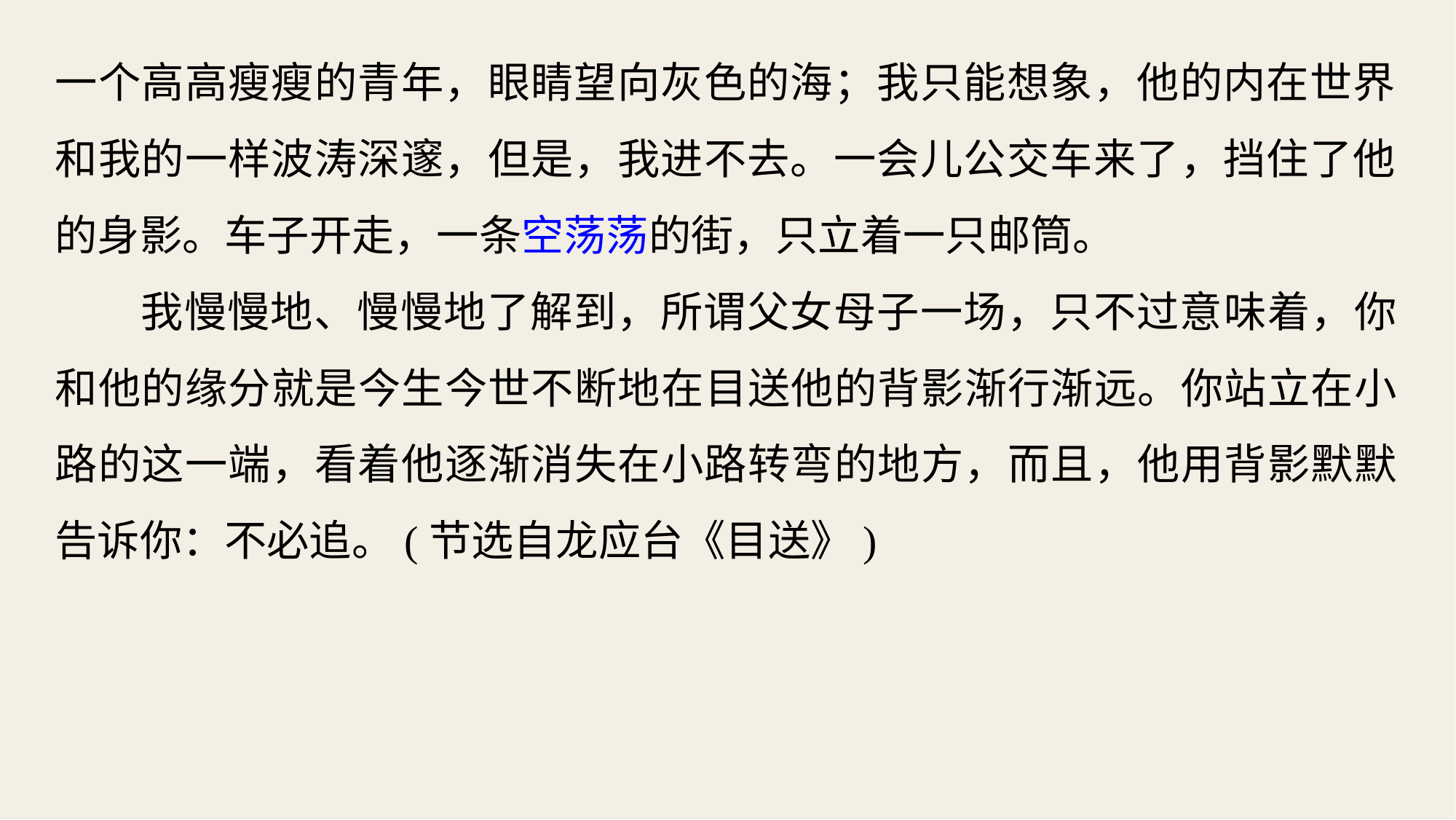

一个高高瘦瘦的青年，眼睛望向灰色的海；我只能想象，他的内在世界和我的一样波涛深邃，但是，我进不去。一会儿公交车来了，挡住了他的身影。车子开走，一条空荡荡的街，只立着一只邮筒。
我慢慢地、慢慢地了解到，所谓父女母子一场，只不过意味着，你和他的缘分就是今生今世不断地在目送他的背影渐行渐远。你站立在小路的这一端，看着他逐渐消失在小路转弯的地方，而且，他用背影默默告诉你：不必追。(节选自龙应台《目送》)